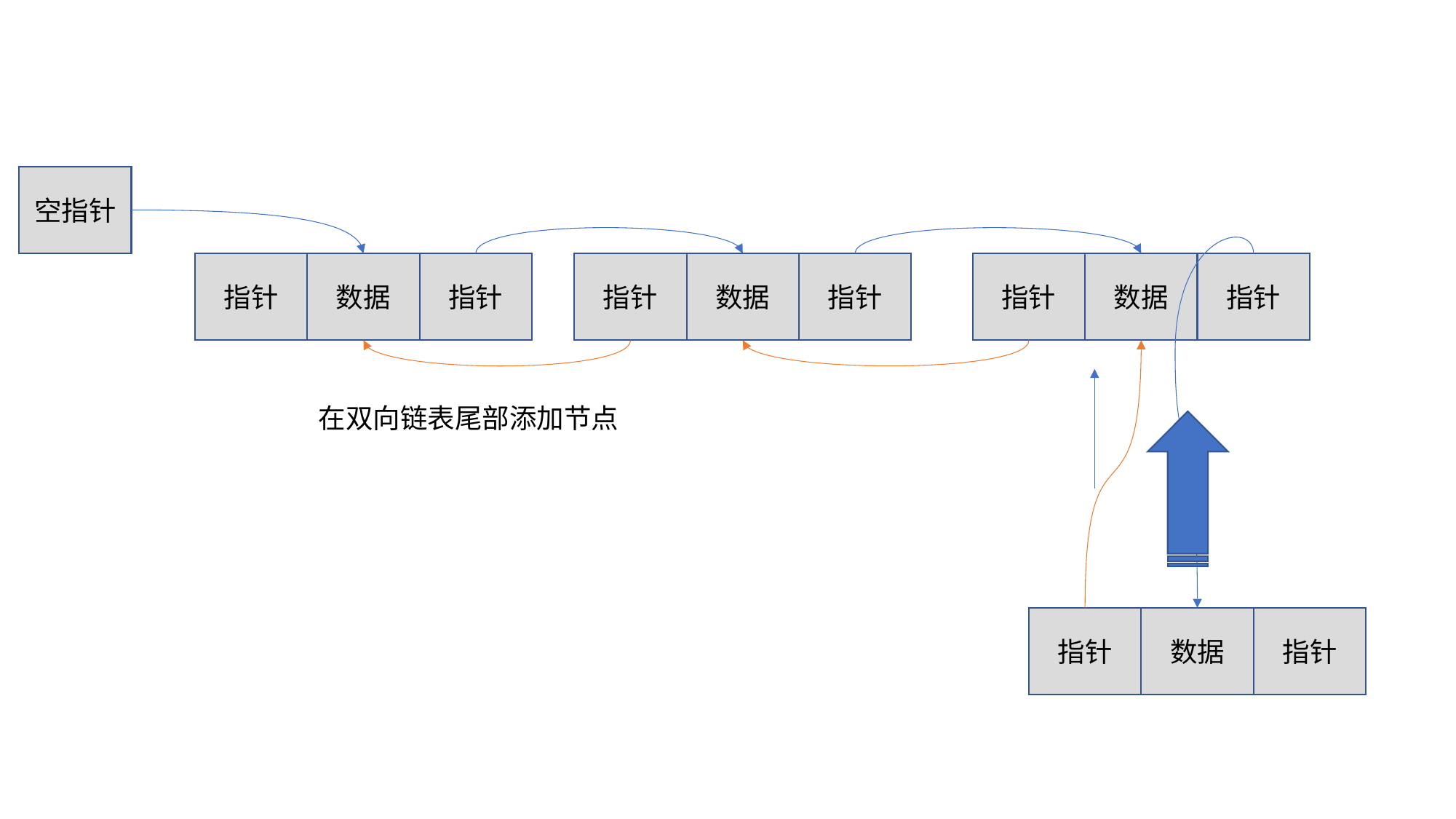

空指针
指针
指针
数据
指针
指针
数据
指针
指针
数据
在双向链表尾部添加节点

指针
指针
数据